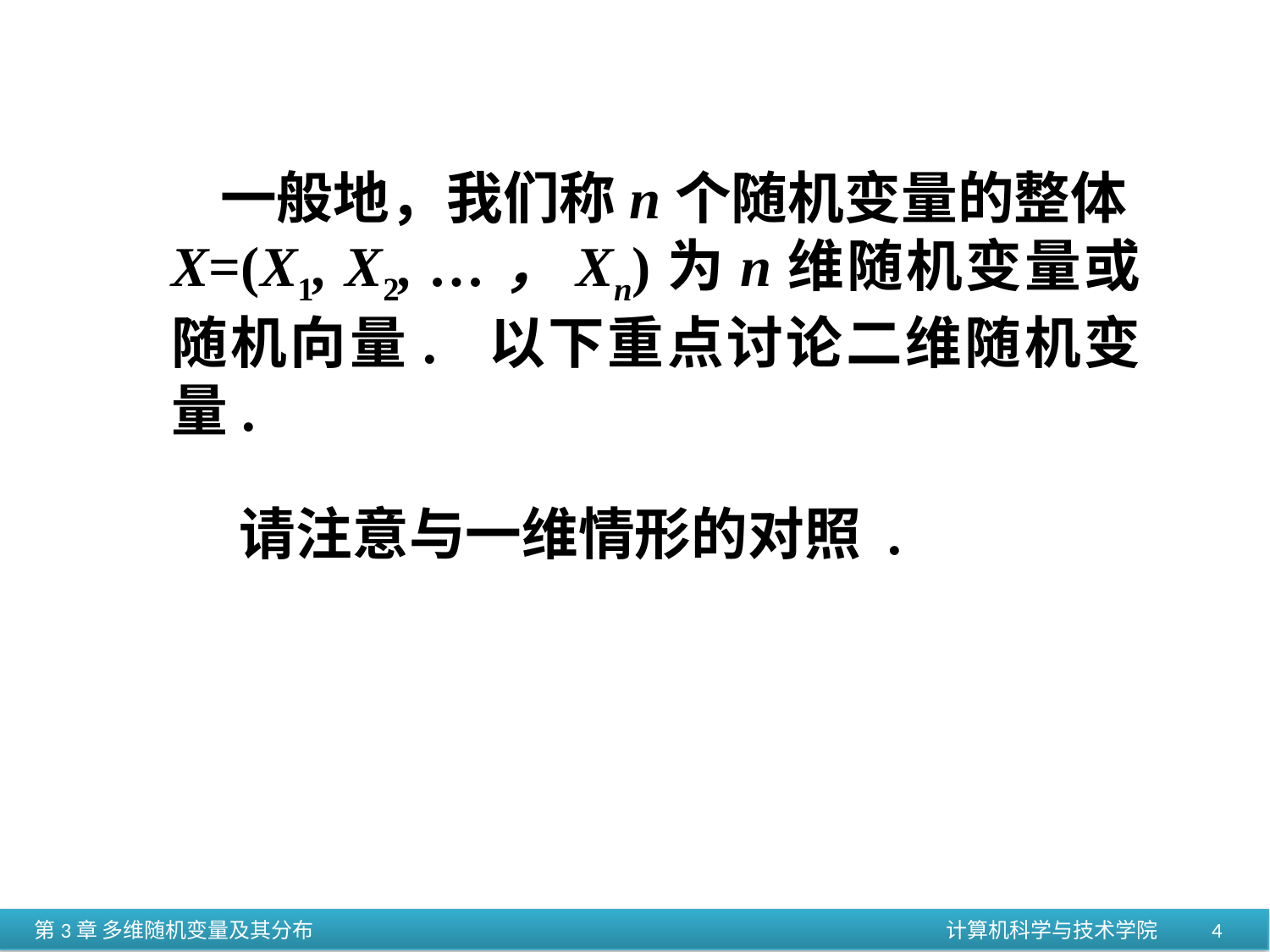

一般地，我们称n个随机变量的整体X=(X1, X2, …，Xn)为n维随机变量或随机向量.  以下重点讨论二维随机变量.
请注意与一维情形的对照 .